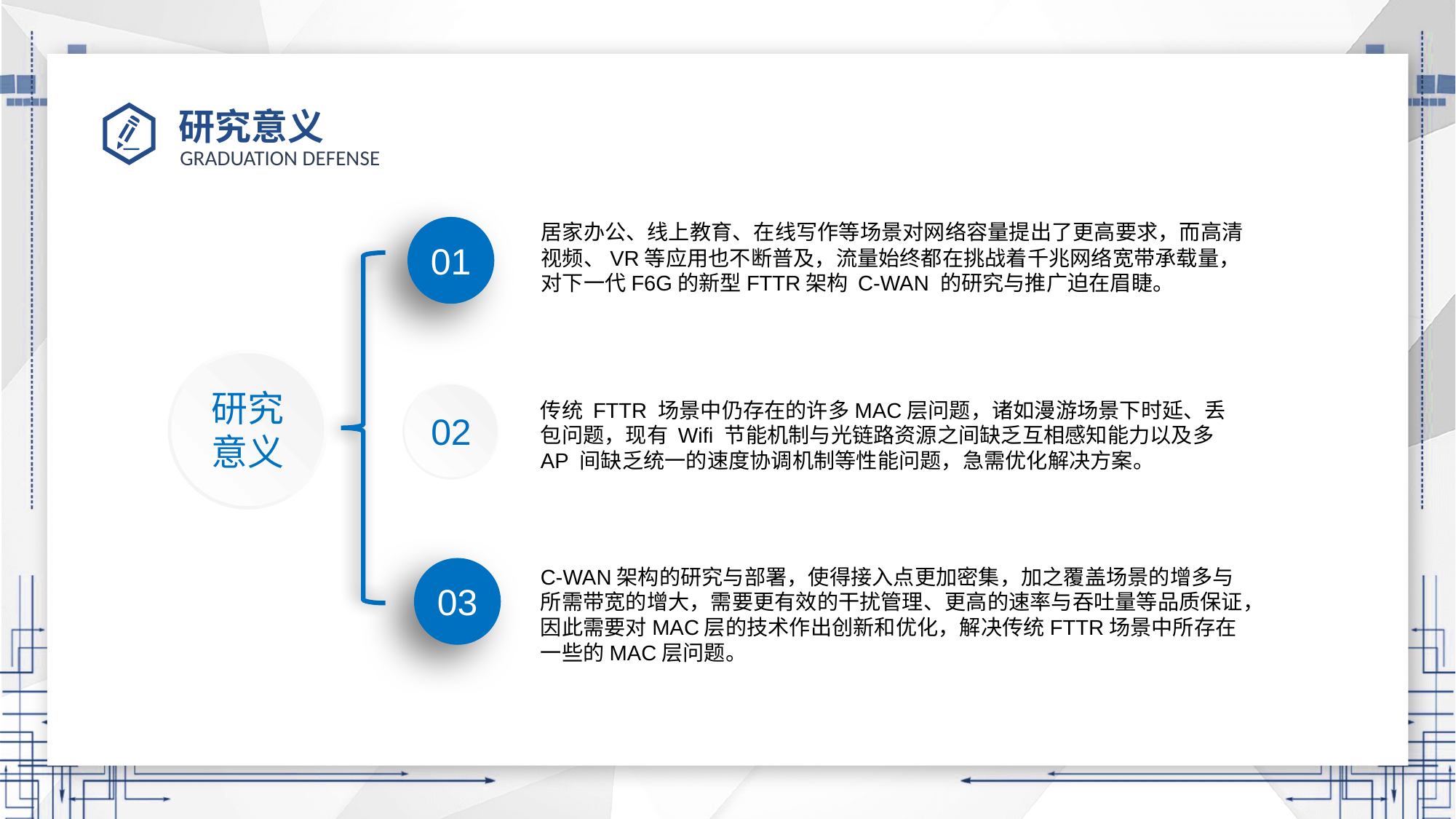

# 研究意义
居家办公、线上教育、在线写作等场景对网络容量提出了更高要求，而高清视频、VR等应用也不断普及，流量始终都在挑战着千兆网络宽带承载量，对下一代F6G的新型FTTR架构 C-WAN 的研究与推广迫在眉睫。

01

研究
意义

02
传统 FTTR 场景中仍存在的许多MAC层问题，诸如漫游场景下时延、丢包问题，现有 Wifi 节能机制与光链路资源之间缺乏互相感知能力以及多 AP 间缺乏统一的速度协调机制等性能问题，急需优化解决方案。

03
C-WAN架构的研究与部署，使得接入点更加密集，加之覆盖场景的增多与所需带宽的增大，需要更有效的干扰管理、更高的速率与吞吐量等品质保证，因此需要对MAC层的技术作出创新和优化，解决传统FTTR场景中所存在一些的MAC层问题。